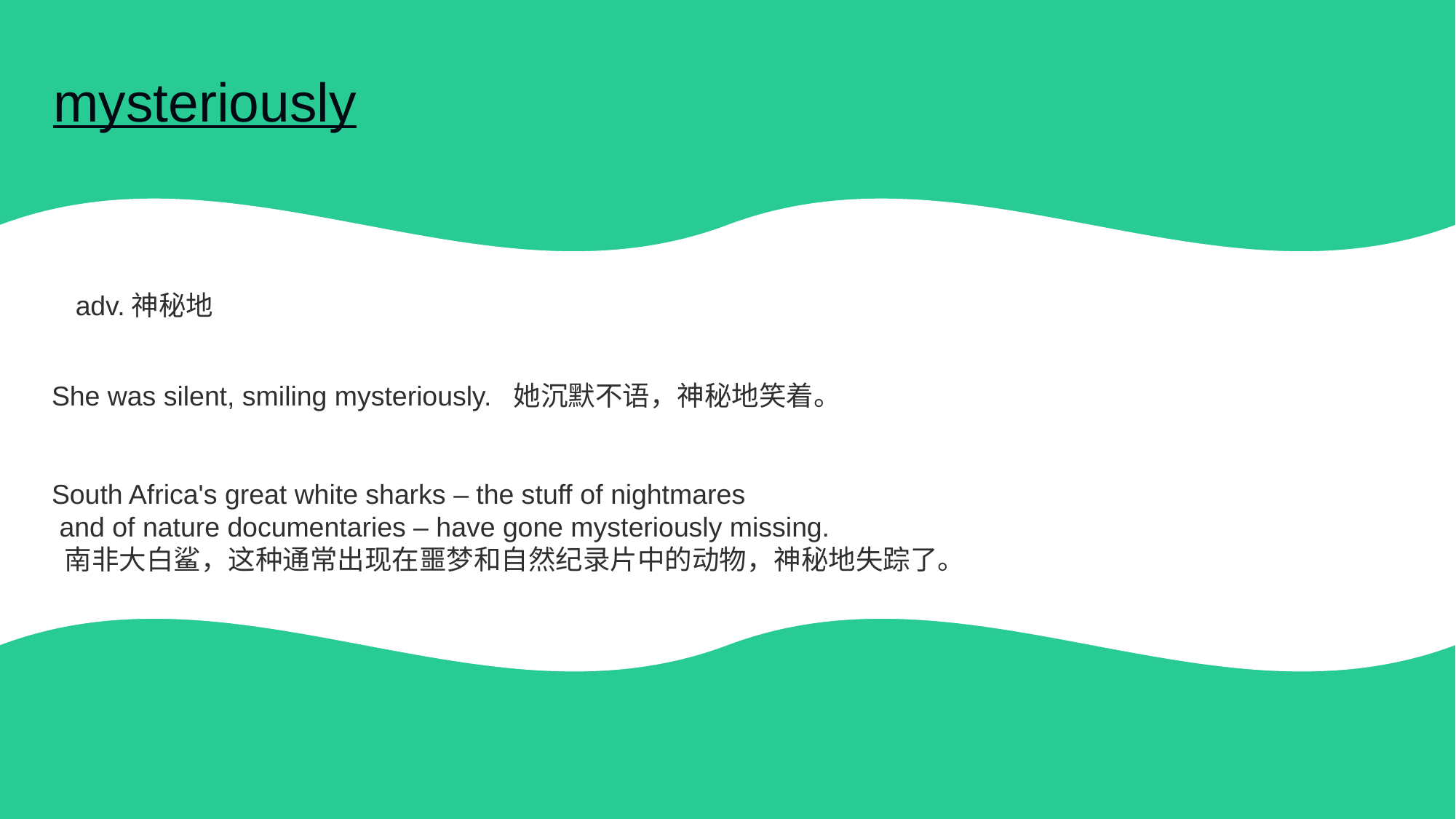

mysteriously
adv.神秘地
She was silent, smiling mysteriously.  她沉默不语，神秘地笑着。

South Africa's great white sharks – the stuff of nightmares
 and of nature documentaries – have gone mysteriously missing.
 南非大白鲨，这种通常出现在噩梦和自然纪录片中的动物，神秘地失踪了。